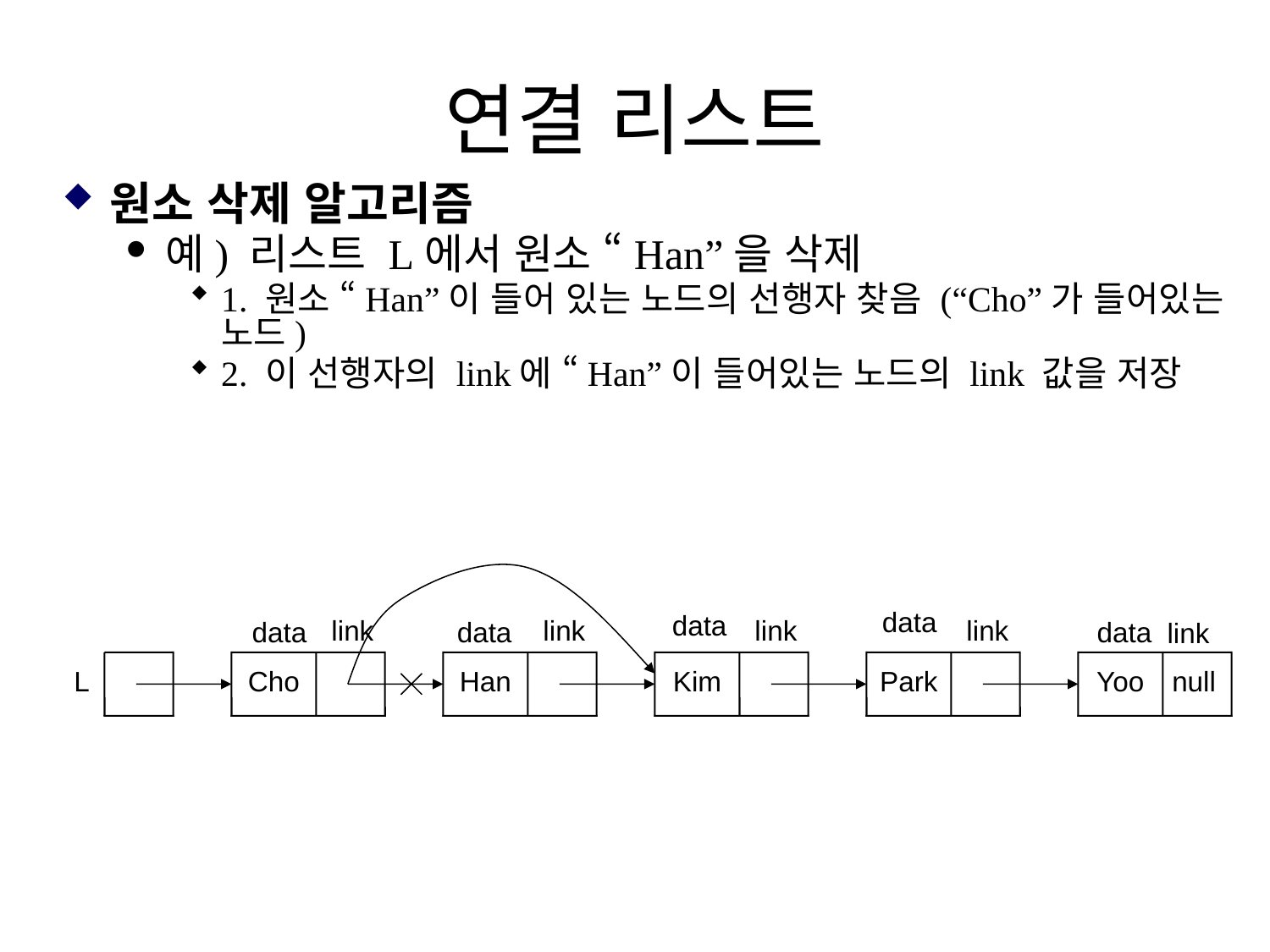

# 연결 리스트
원소 삭제 알고리즘
예) 리스트 L에서 원소 “Han”을 삭제
1. 원소 “Han”이 들어 있는 노드의 선행자 찾음 (“Cho”가 들어있는 노드)
2. 이 선행자의 link에 “Han”이 들어있는 노드의 link 값을 저장

data
link
Cho

data
link
Han

link
data
Kim

data
link
Park

data
     L

Yoo

null

link